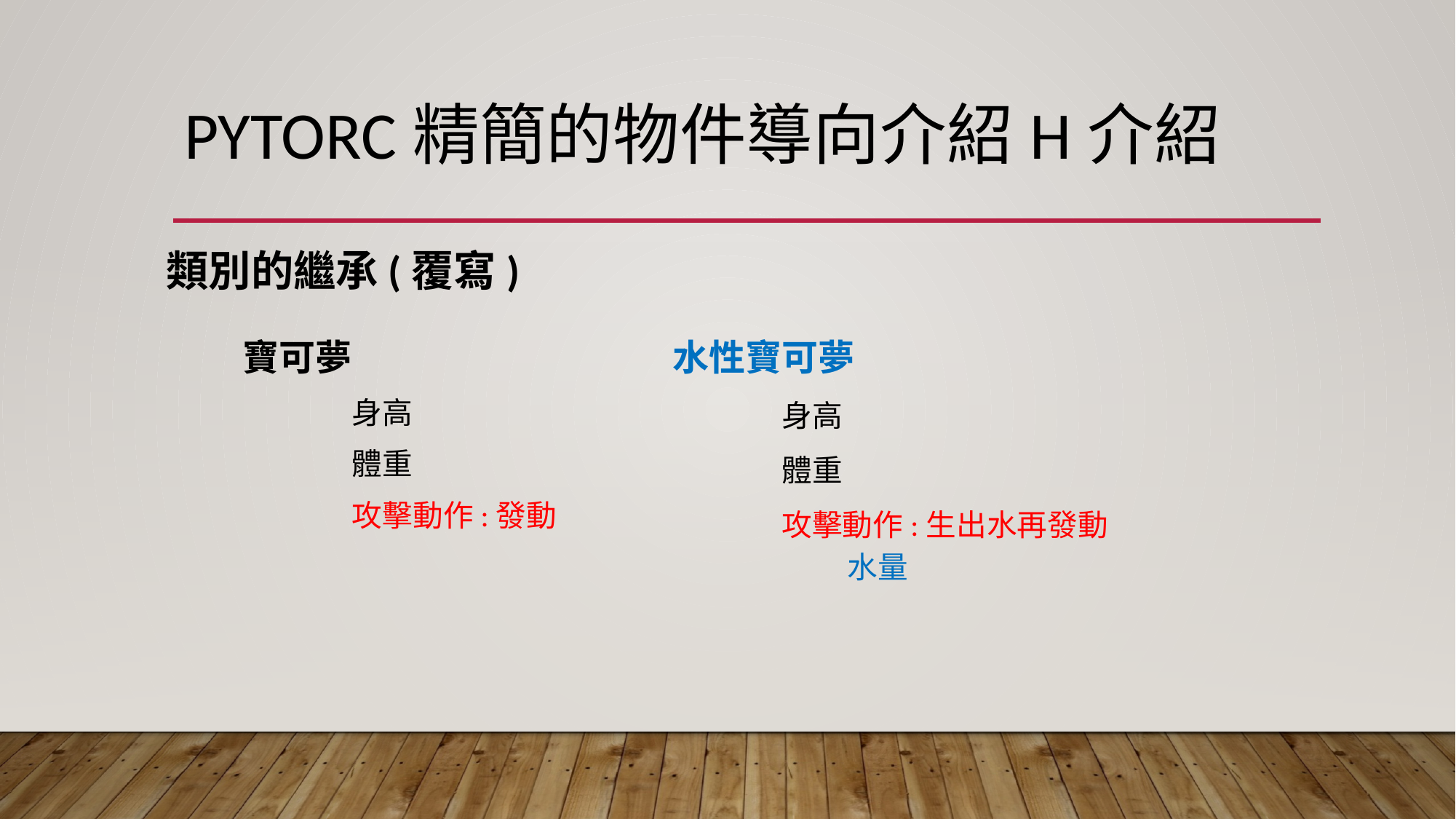

# Pytorc精簡的物件導向介紹h介紹
類別的繼承(覆寫)
寶可夢
	身高
	體重
	攻擊動作:發動
水性寶可夢
	身高
	體重
	攻擊動作:生出水再發動
	水量